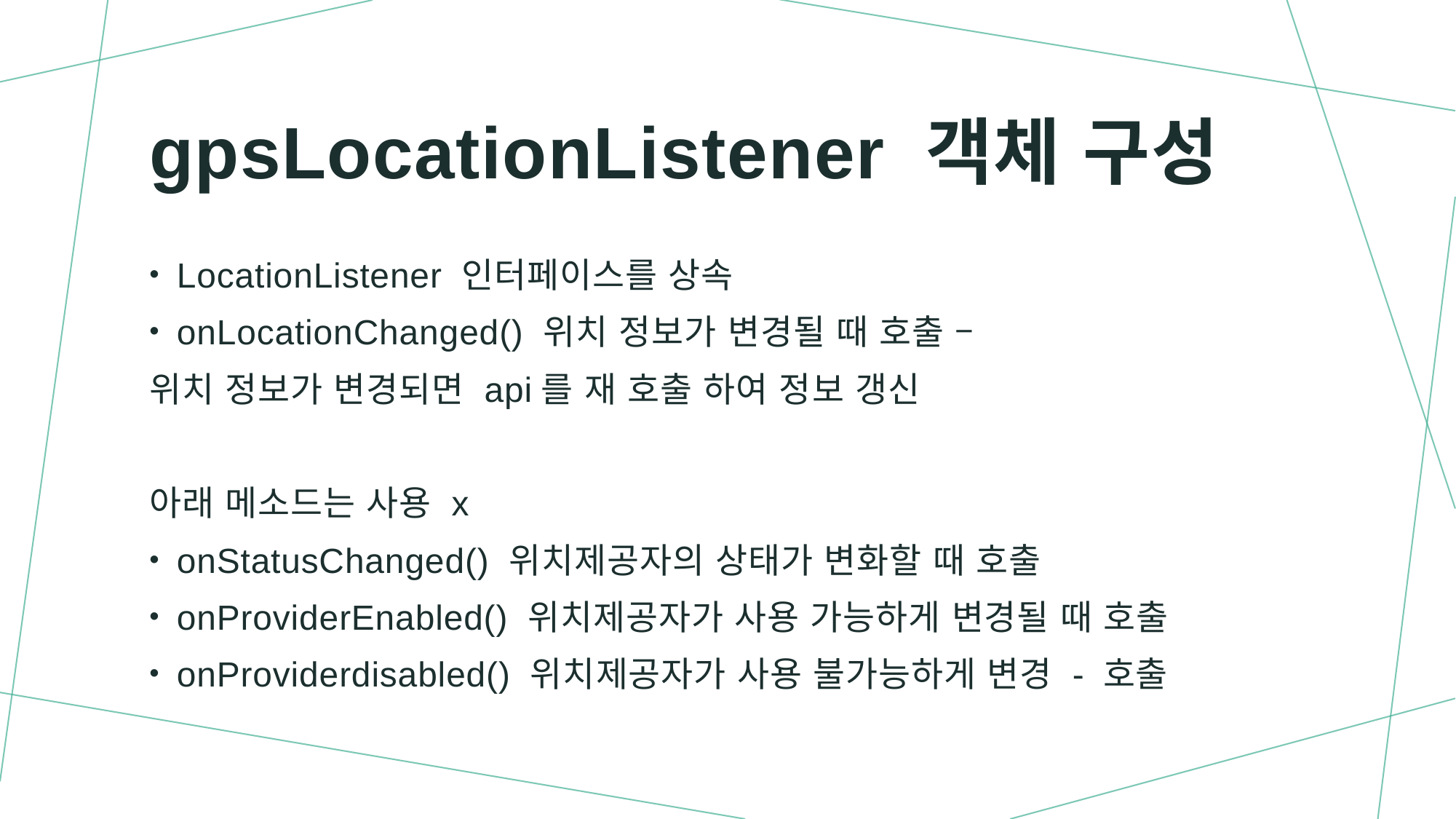

# gpsLocationListener 객체 구성
LocationListener 인터페이스를 상속
onLocationChanged() 위치 정보가 변경될 때 호출 –
위치 정보가 변경되면 api를 재 호출 하여 정보 갱신

아래 메소드는 사용 x
onStatusChanged() 위치제공자의 상태가 변화할 때 호출
onProviderEnabled() 위치제공자가 사용 가능하게 변경될 때 호출
onProviderdisabled() 위치제공자가 사용 불가능하게 변경 - 호출